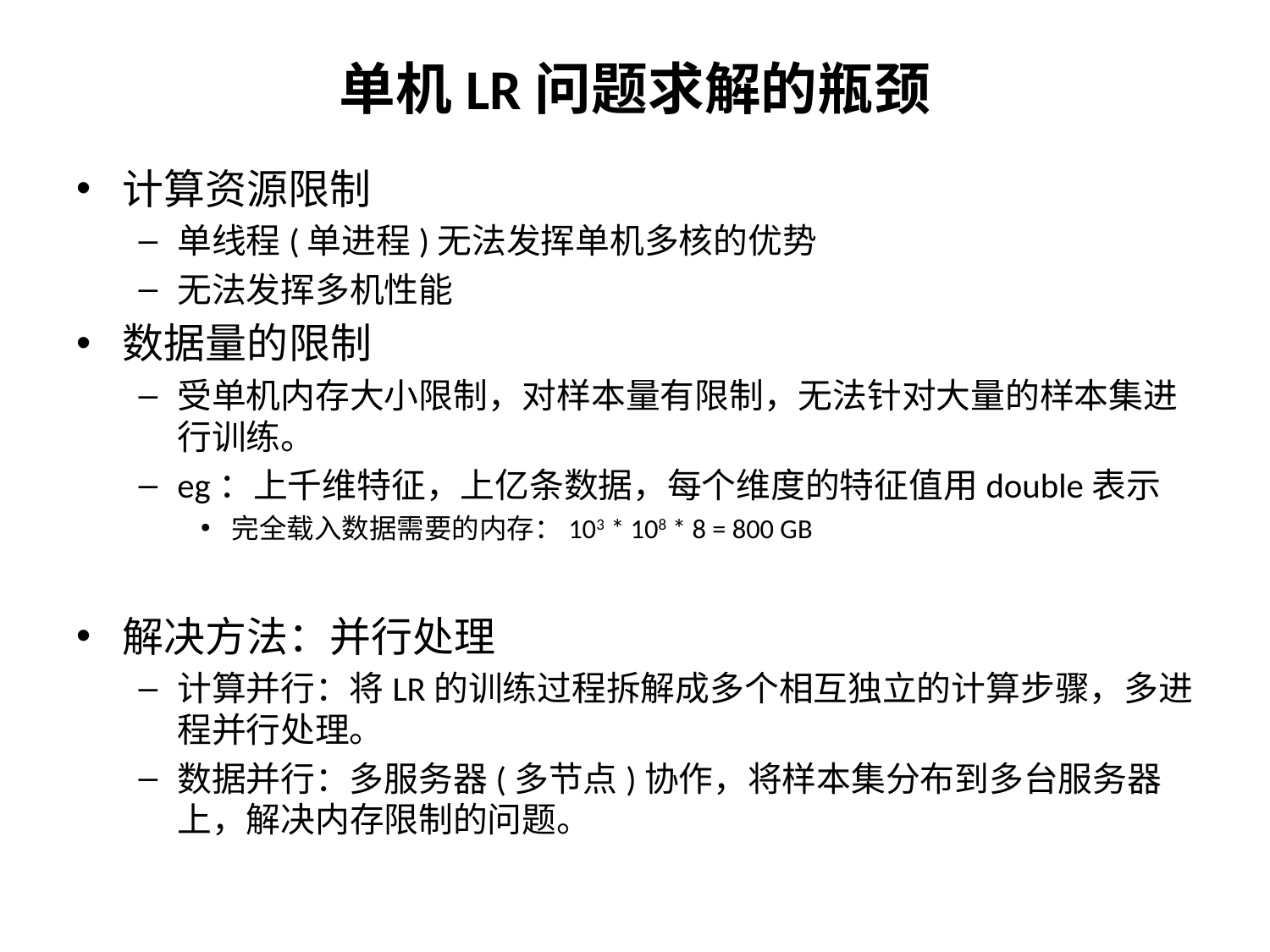

# 单机LR问题求解的瓶颈
计算资源限制
单线程(单进程)无法发挥单机多核的优势
无法发挥多机性能
数据量的限制
受单机内存大小限制，对样本量有限制，无法针对大量的样本集进行训练。
eg：上千维特征，上亿条数据，每个维度的特征值用double表示
完全载入数据需要的内存：103 * 108 * 8 = 800 GB

解决方法：并行处理
计算并行：将LR的训练过程拆解成多个相互独立的计算步骤，多进程并行处理。
数据并行：多服务器(多节点)协作，将样本集分布到多台服务器上，解决内存限制的问题。
16